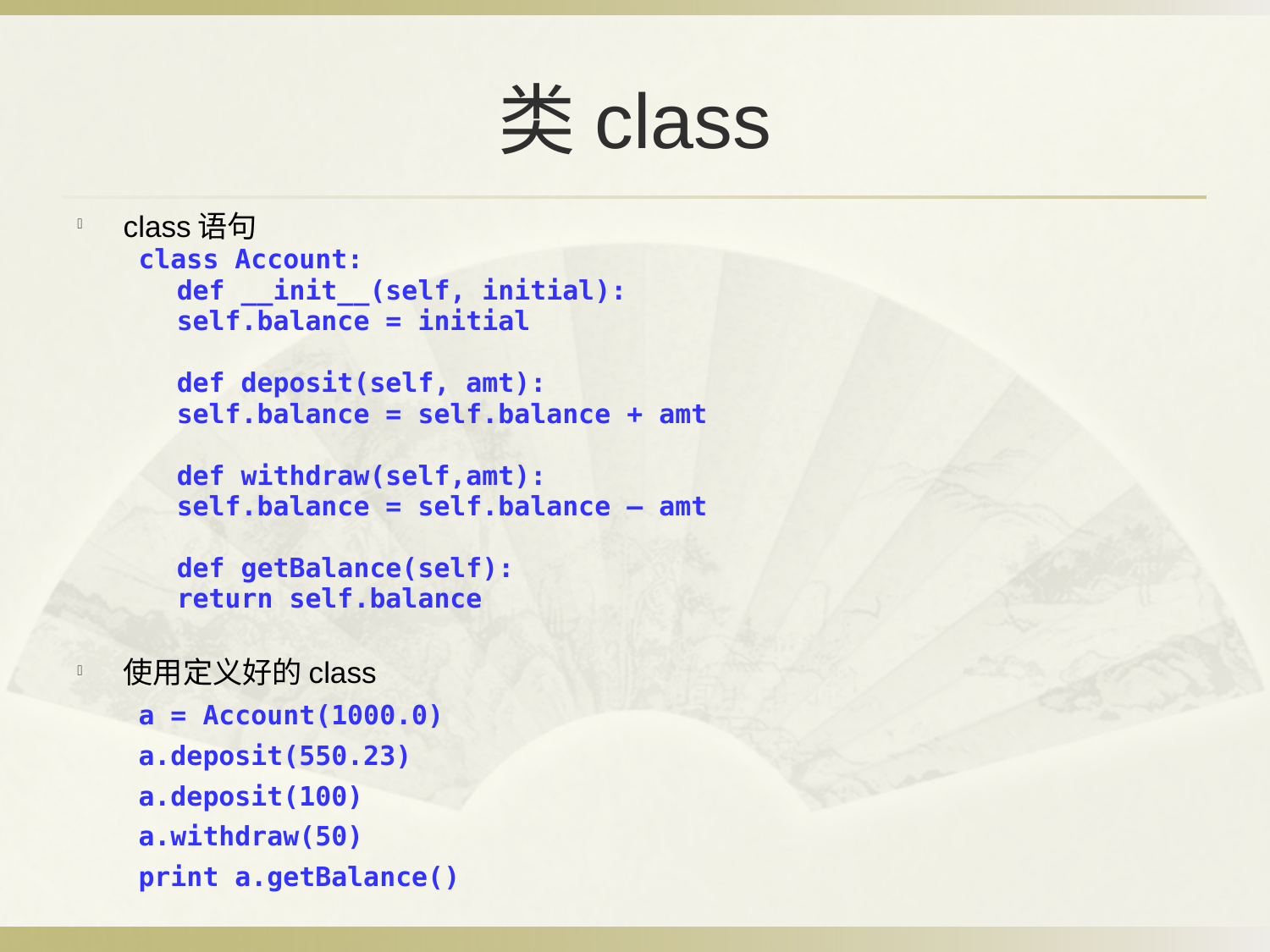

# 类class
class语句
class Account:
	def __init__(self, initial):
		self.balance = initial

	def deposit(self, amt):
		self.balance = self.balance + amt

	def withdraw(self,amt):
		self.balance = self.balance – amt

	def getBalance(self):
		return self.balance

使用定义好的class
a = Account(1000.0)
a.deposit(550.23)
a.deposit(100)
a.withdraw(50)
print a.getBalance()